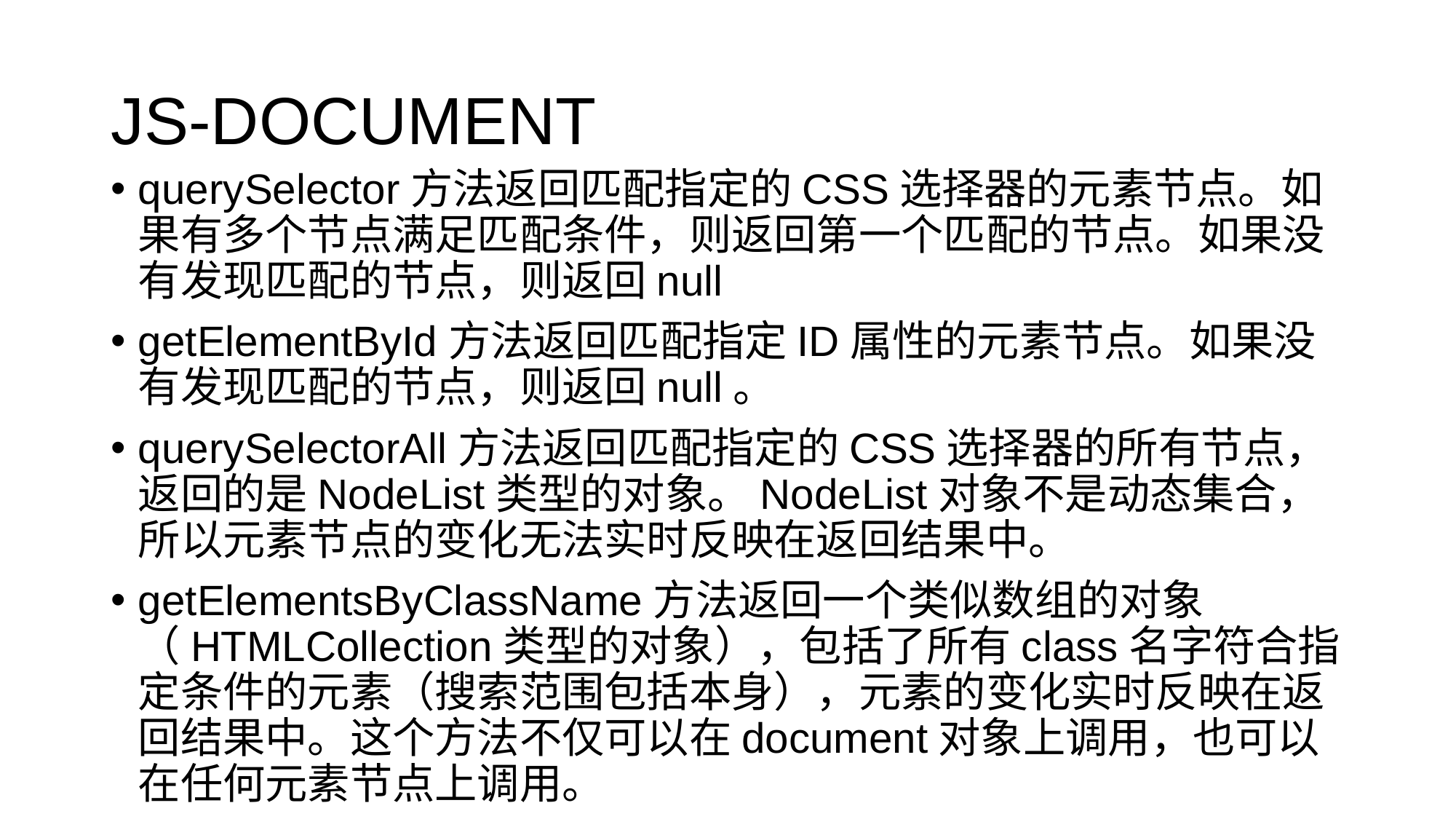

# JS-DOCUMENT
querySelector方法返回匹配指定的CSS选择器的元素节点。如果有多个节点满足匹配条件，则返回第一个匹配的节点。如果没有发现匹配的节点，则返回null
getElementById方法返回匹配指定ID属性的元素节点。如果没有发现匹配的节点，则返回null。
querySelectorAll方法返回匹配指定的CSS选择器的所有节点，返回的是NodeList类型的对象。NodeList对象不是动态集合，所以元素节点的变化无法实时反映在返回结果中。
getElementsByClassName方法返回一个类似数组的对象（HTMLCollection类型的对象），包括了所有class名字符合指定条件的元素（搜索范围包括本身），元素的变化实时反映在返回结果中。这个方法不仅可以在document对象上调用，也可以在任何元素节点上调用。